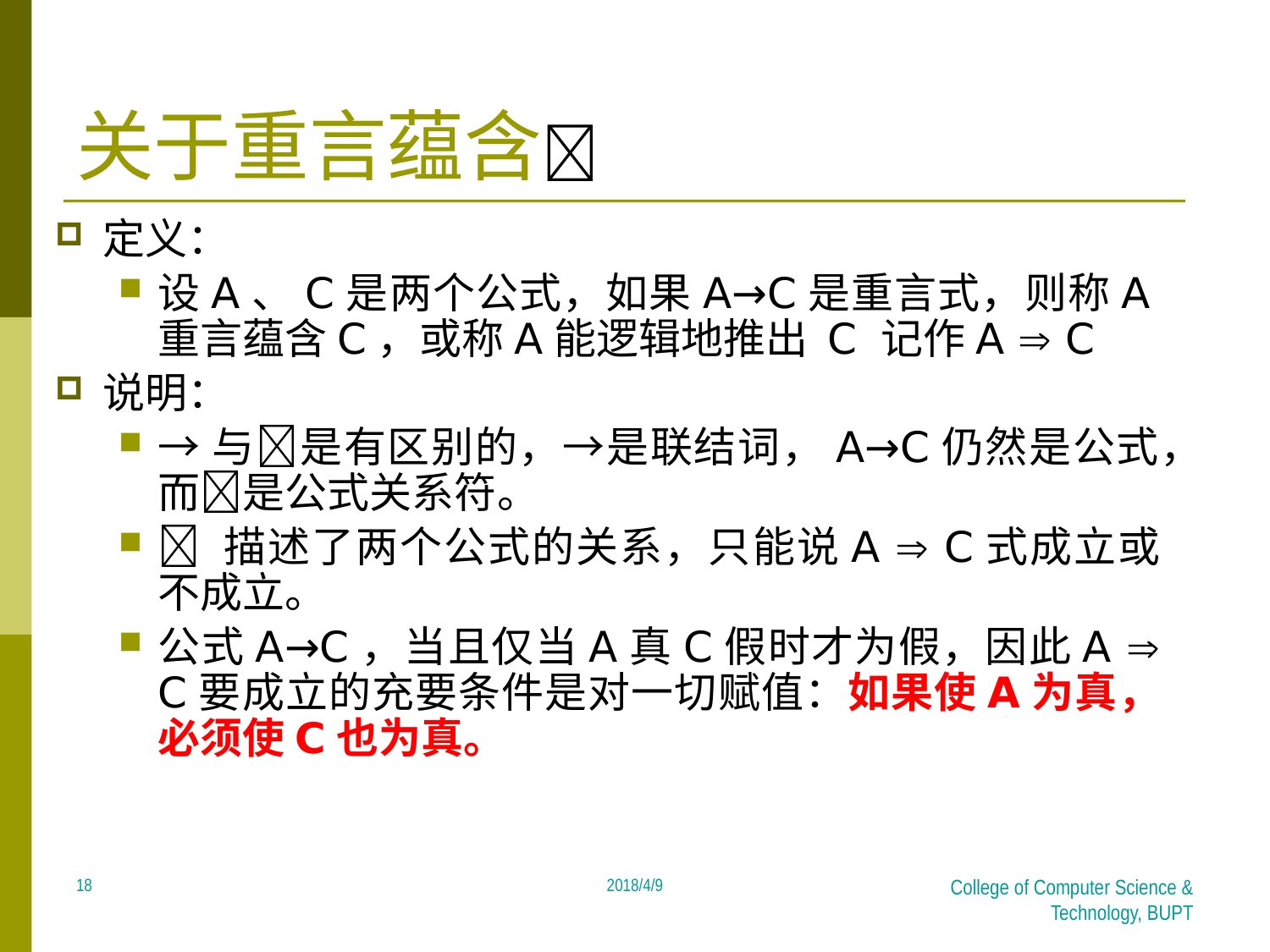

# 关于重言蕴含⇒
定义：
设A、C是两个公式，如果A→C是重言式，则称A重言蕴含C，或称A能逻辑地推出 C 记作A ⇒ C
说明：
→与⇒是有区别的，→是联结词，A→C仍然是公式，而⇒是公式关系符。
⇒ 描述了两个公式的关系，只能说A ⇒ C式成立或不成立。
公式A→C，当且仅当A真C假时才为假，因此A ⇒ C要成立的充要条件是对一切赋值：如果使A为真，必须使C也为真。
18
2018/4/9
College of Computer Science & Technology, BUPT